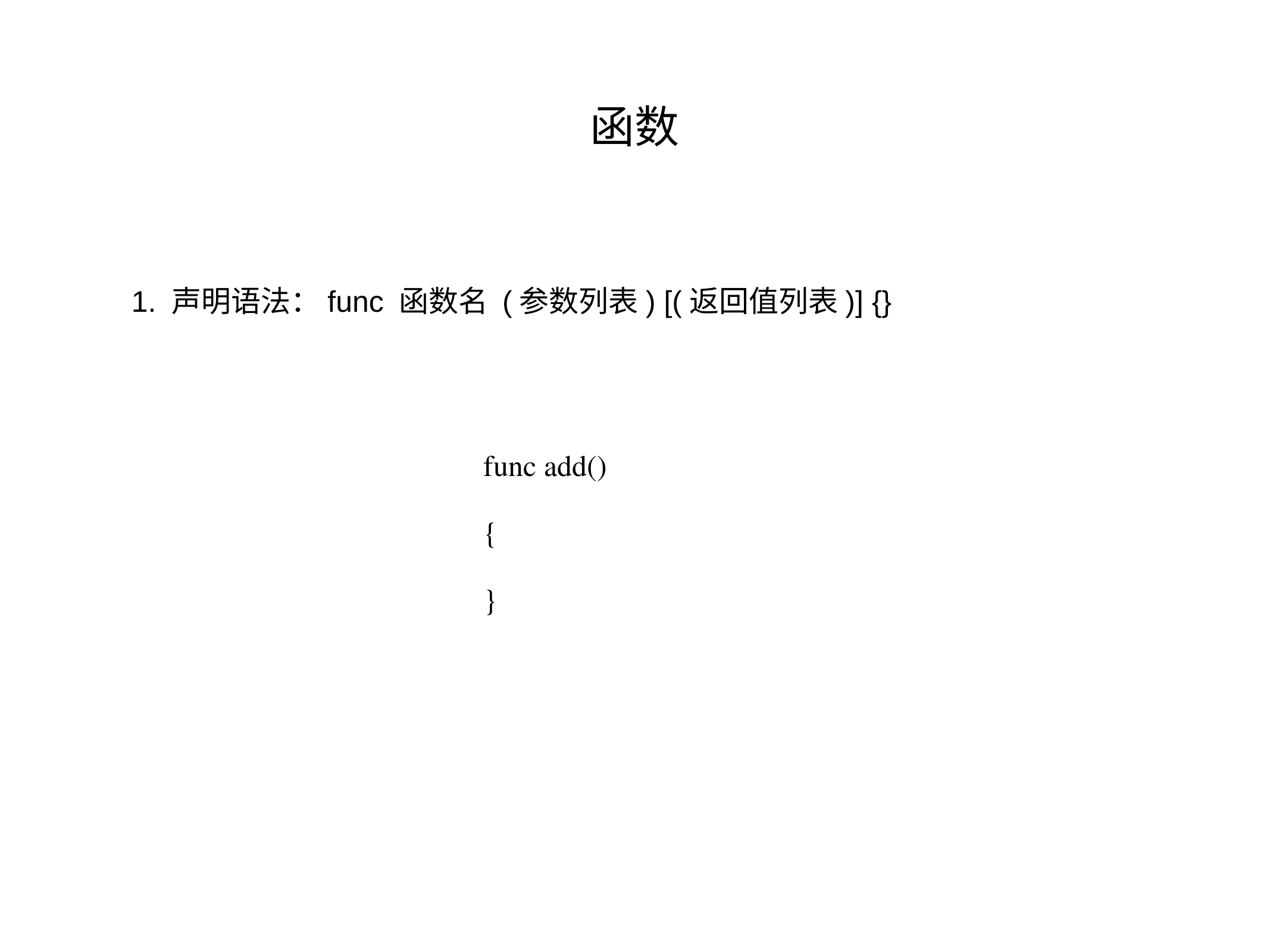

函数
1. 声明语法：func 函数名 (参数列表) [(返回值列表)] {}
func add()
{
}